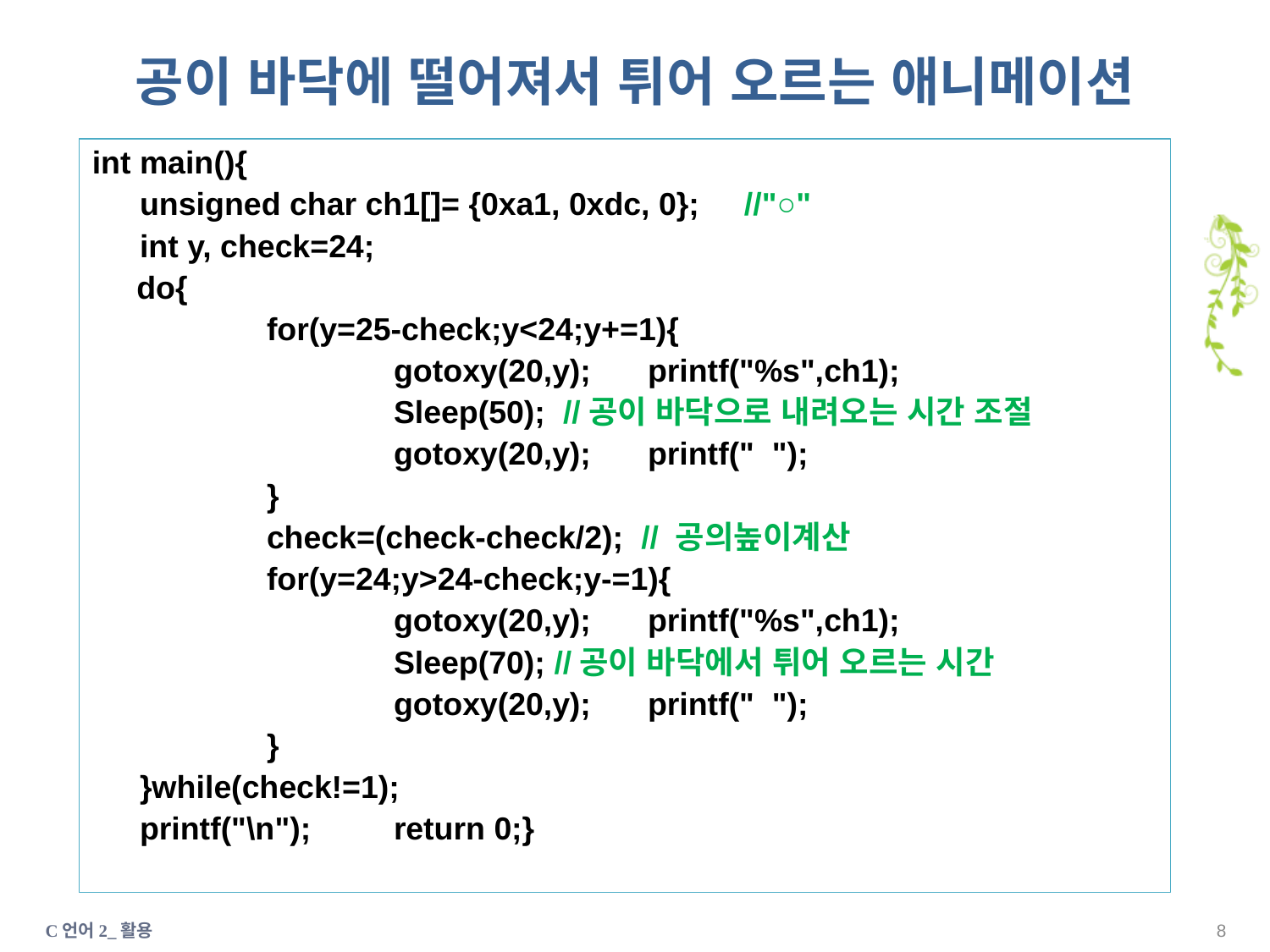

# 공이 바닥에 떨어져서 튀어 오르는 애니메이션
int main(){
	unsigned char ch1[]= {0xa1, 0xdc, 0};     //"○"
	int y, check=24;
     do{
		for(y=25-check;y<24;y+=1){
			gotoxy(20,y);	printf("%s",ch1);
			Sleep(50);  //공이 바닥으로 내려오는 시간 조절
			gotoxy(20,y);	printf("  ");
		}
		check=(check-check/2);  // 공의높이계산
		for(y=24;y>24-check;y-=1){
			gotoxy(20,y);	printf("%s",ch1);
			Sleep(70); //공이 바닥에서 튀어 오르는 시간
			gotoxy(20,y);	printf("  ");
		}
	}while(check!=1);
	printf("\n");	return 0;}
C언어2_활용
8